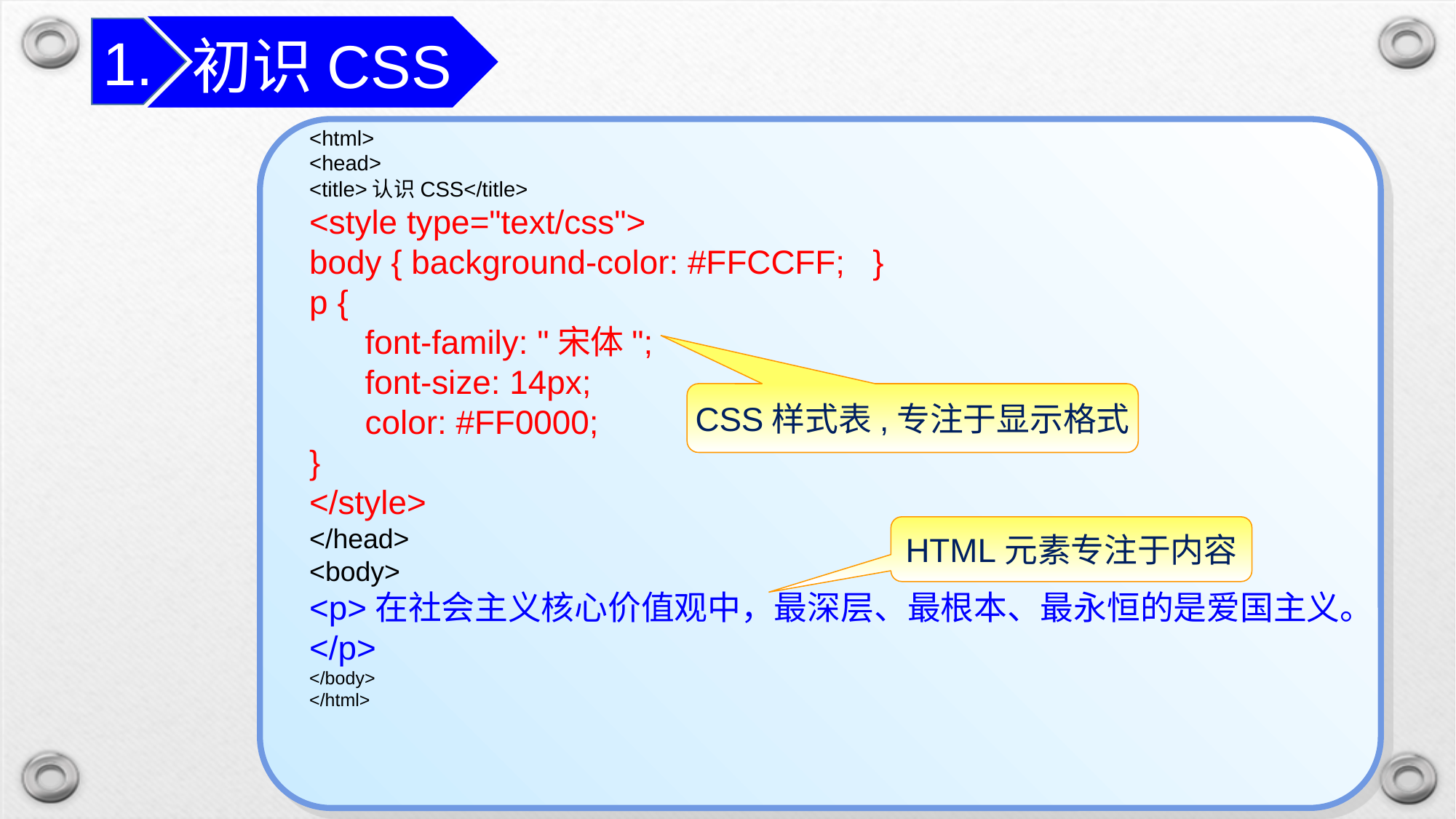

初识CSS

1.

<html>
<head>
<title>认识CSS</title>
<style type="text/css">
body { background-color: #FFCCFF;   }
p {
      font-family: "宋体";
      font-size: 14px;
      color: #FF0000;
}
</style>
</head>
<body>
<p>在社会主义核心价值观中，最深层、最根本、最永恒的是爱国主义。
</p>
</body>
</html>
CSS样式表,专注于显示格式
HTML元素专注于内容